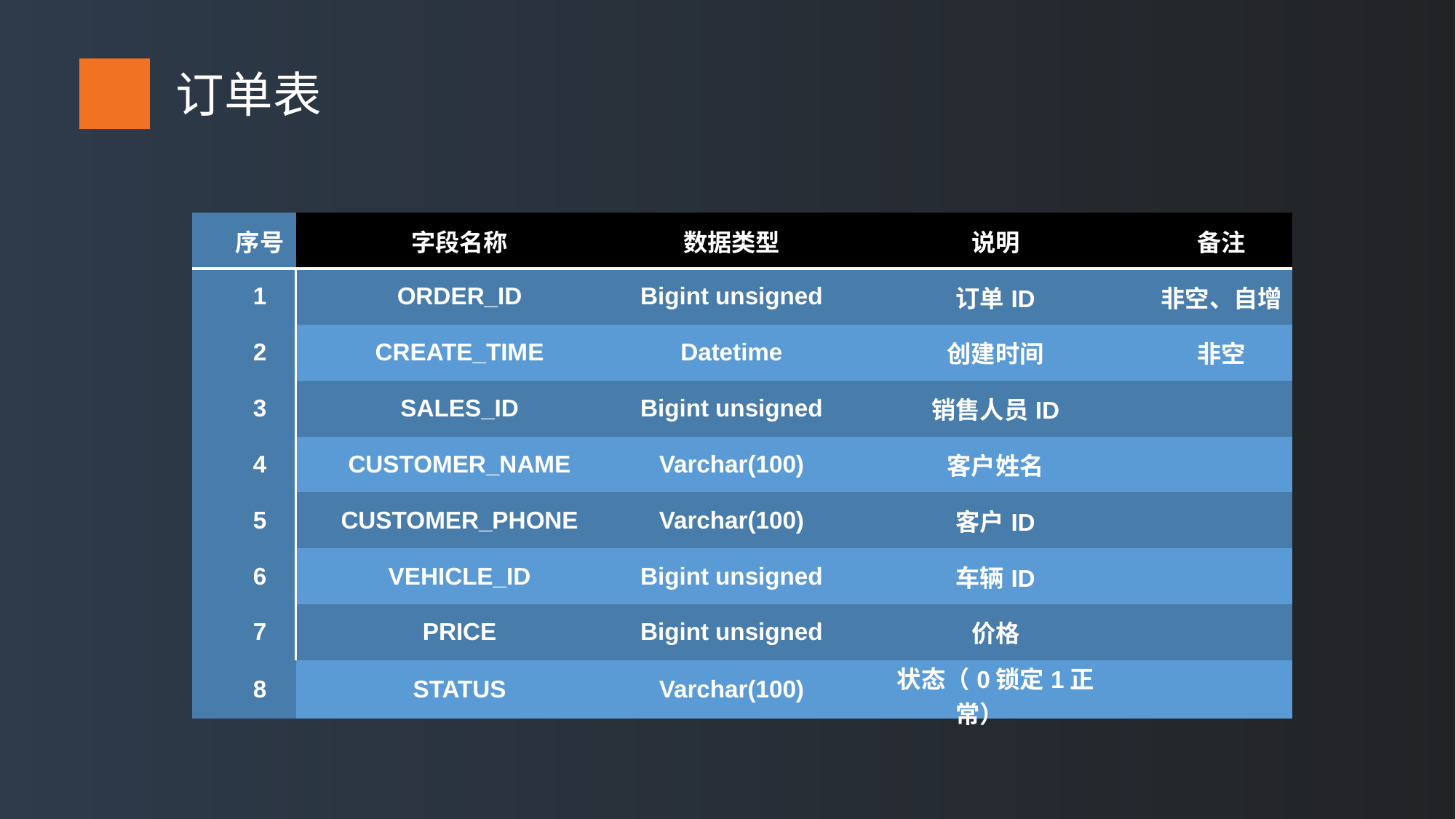

订单表
| 序号 | 字段名称 | 数据类型 | 说明 | 备注 |
| --- | --- | --- | --- | --- |
| 1 | ORDER\_ID | Bigint unsigned | 订单ID | 非空、自增 |
| 2 | CREATE\_TIME | Datetime | 创建时间 | 非空 |
| 3 | SALES\_ID | Bigint unsigned | 销售人员ID |  |
| 4 | CUSTOMER\_NAME | Varchar(100) | 客户姓名 |  |
| 5 | CUSTOMER\_PHONE | Varchar(100) | 客户ID |  |
| 6 | VEHICLE\_ID | Bigint unsigned | 车辆ID |  |
| 7 | PRICE | Bigint unsigned | 价格 |  |
| 8 | STATUS | Varchar(100) | 状态（0锁定1正常） |  |